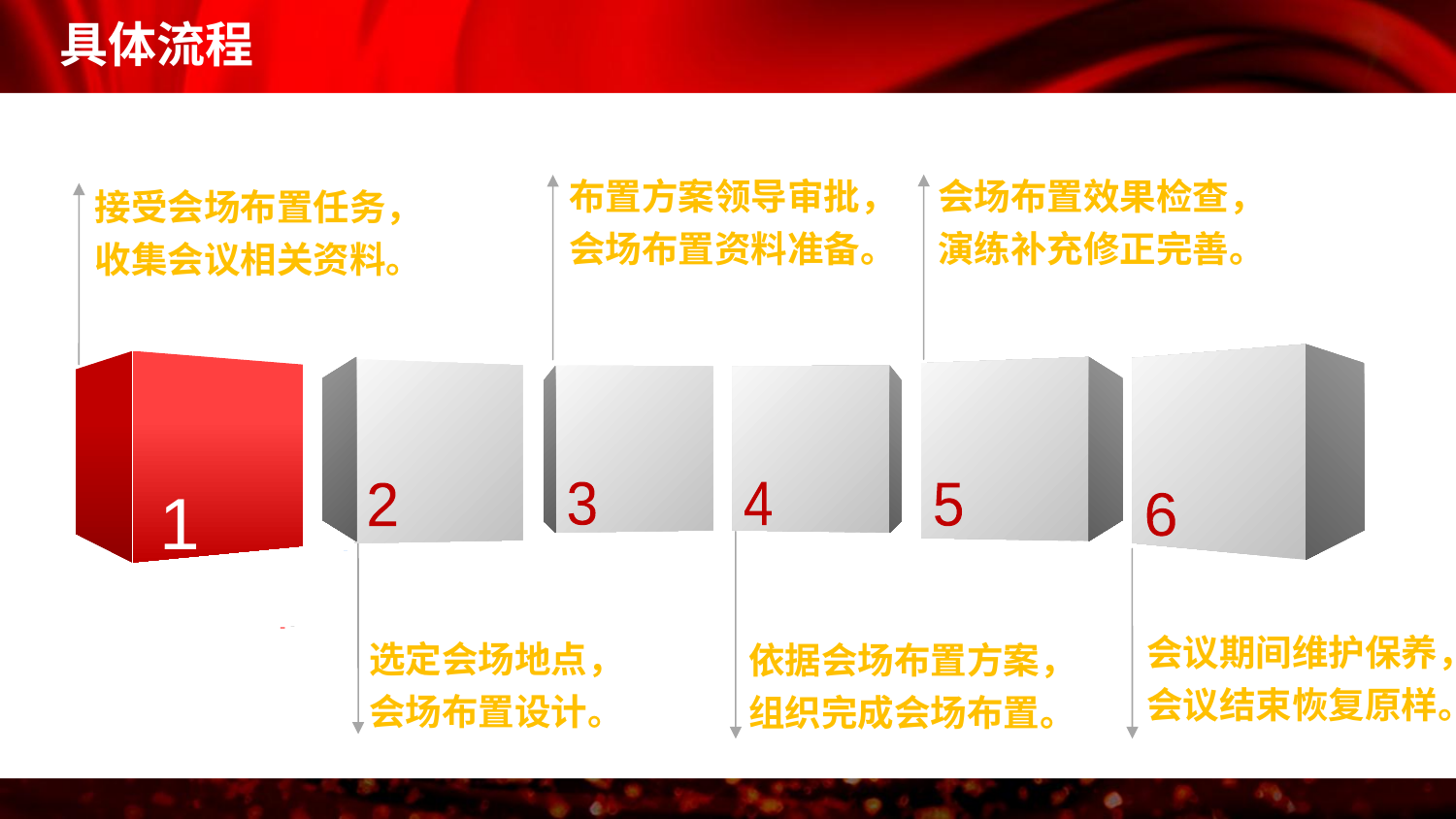

# 具体流程
布置方案领导审批，会场布置资料准备。
会场布置效果检查，演练补充修正完善。
接受会场布置任务，收集会议相关资料。

6

1

2

5

3

4

会议期间维护保养，会议结束恢复原样。
选定会场地点，
会场布置设计。
依据会场布置方案，组织完成会场布置。